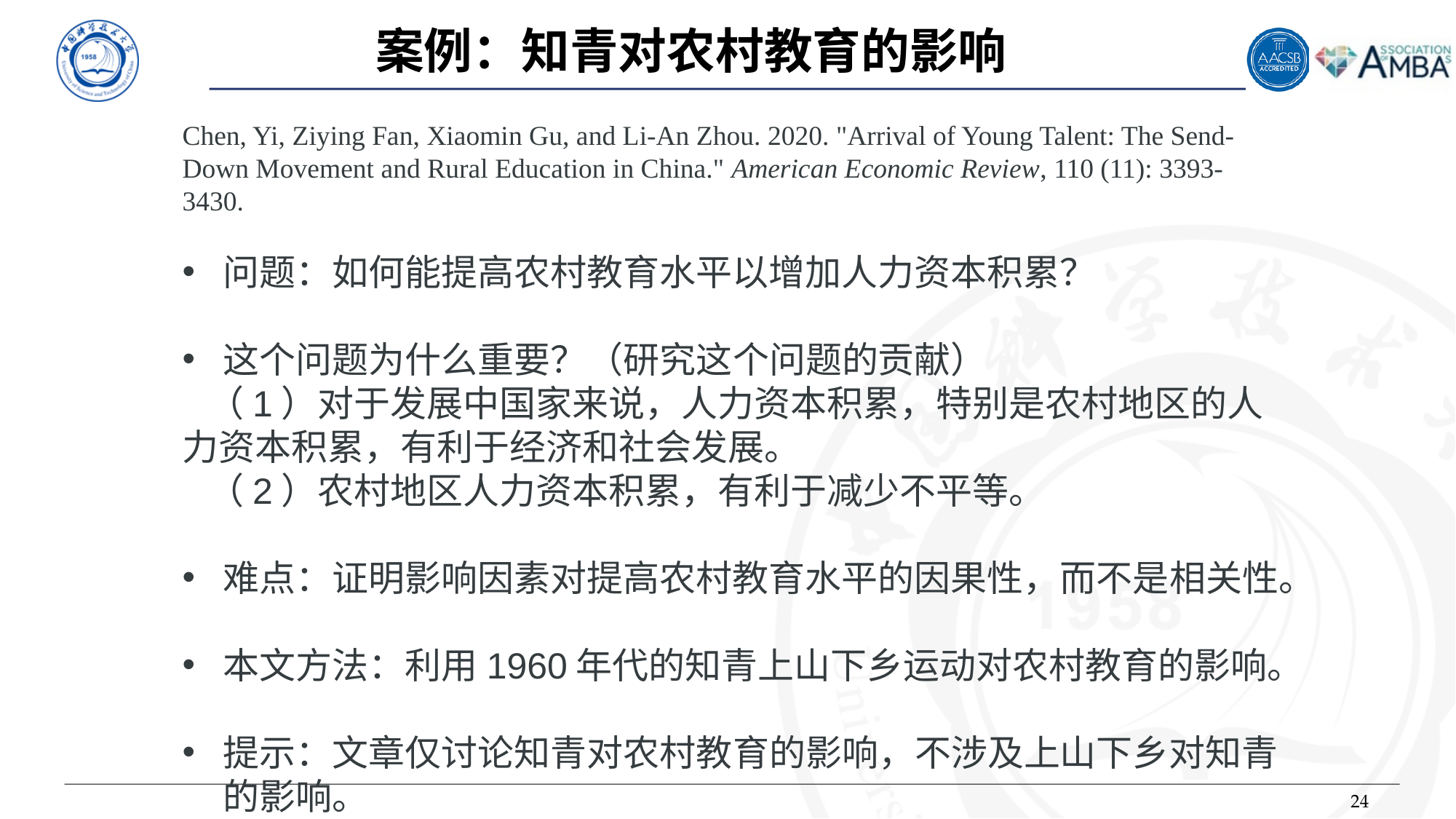

案例：知青对农村教育的影响
Chen, Yi, Ziying Fan, Xiaomin Gu, and Li-An Zhou. 2020. "Arrival of Young Talent: The Send-Down Movement and Rural Education in China." American Economic Review, 110 (11): 3393-3430.

问题：如何能提高农村教育水平以增加人力资本积累？

这个问题为什么重要？（研究这个问题的贡献）
  （1）对于发展中国家来说，人力资本积累，特别是农村地区的人力资本积累，有利于经济和社会发展。
  （2）农村地区人力资本积累，有利于减少不平等。

难点：证明影响因素对提高农村教育水平的因果性，而不是相关性。

本文方法：利用1960年代的知青上山下乡运动对农村教育的影响。

提示：文章仅讨论知青对农村教育的影响，不涉及上山下乡对知青的影响。